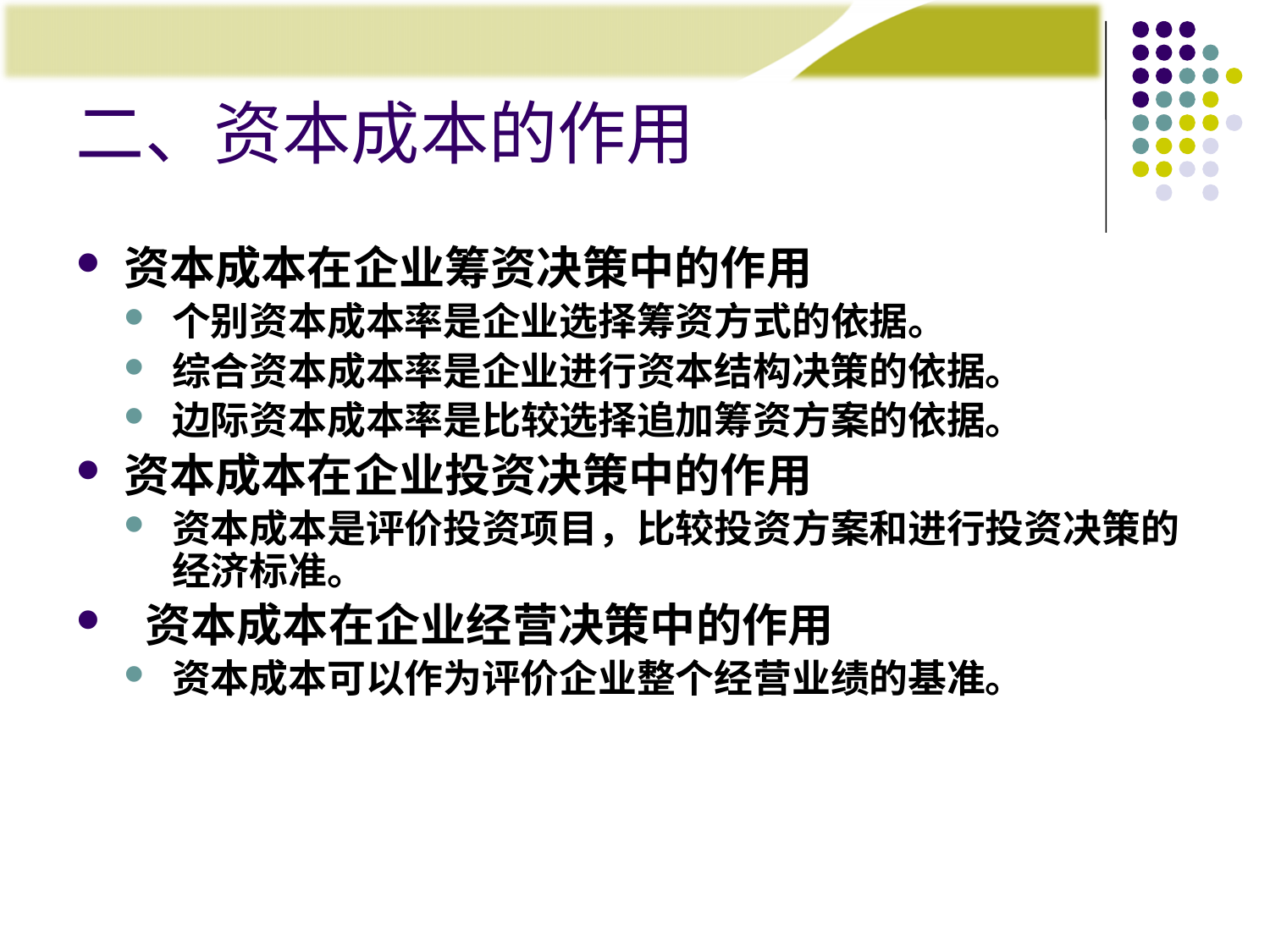

# 二、资本成本的作用
资本成本在企业筹资决策中的作用
个别资本成本率是企业选择筹资方式的依据。
综合资本成本率是企业进行资本结构决策的依据。
边际资本成本率是比较选择追加筹资方案的依据。
资本成本在企业投资决策中的作用
资本成本是评价投资项目，比较投资方案和进行投资决策的经济标准。
 资本成本在企业经营决策中的作用
资本成本可以作为评价企业整个经营业绩的基准。